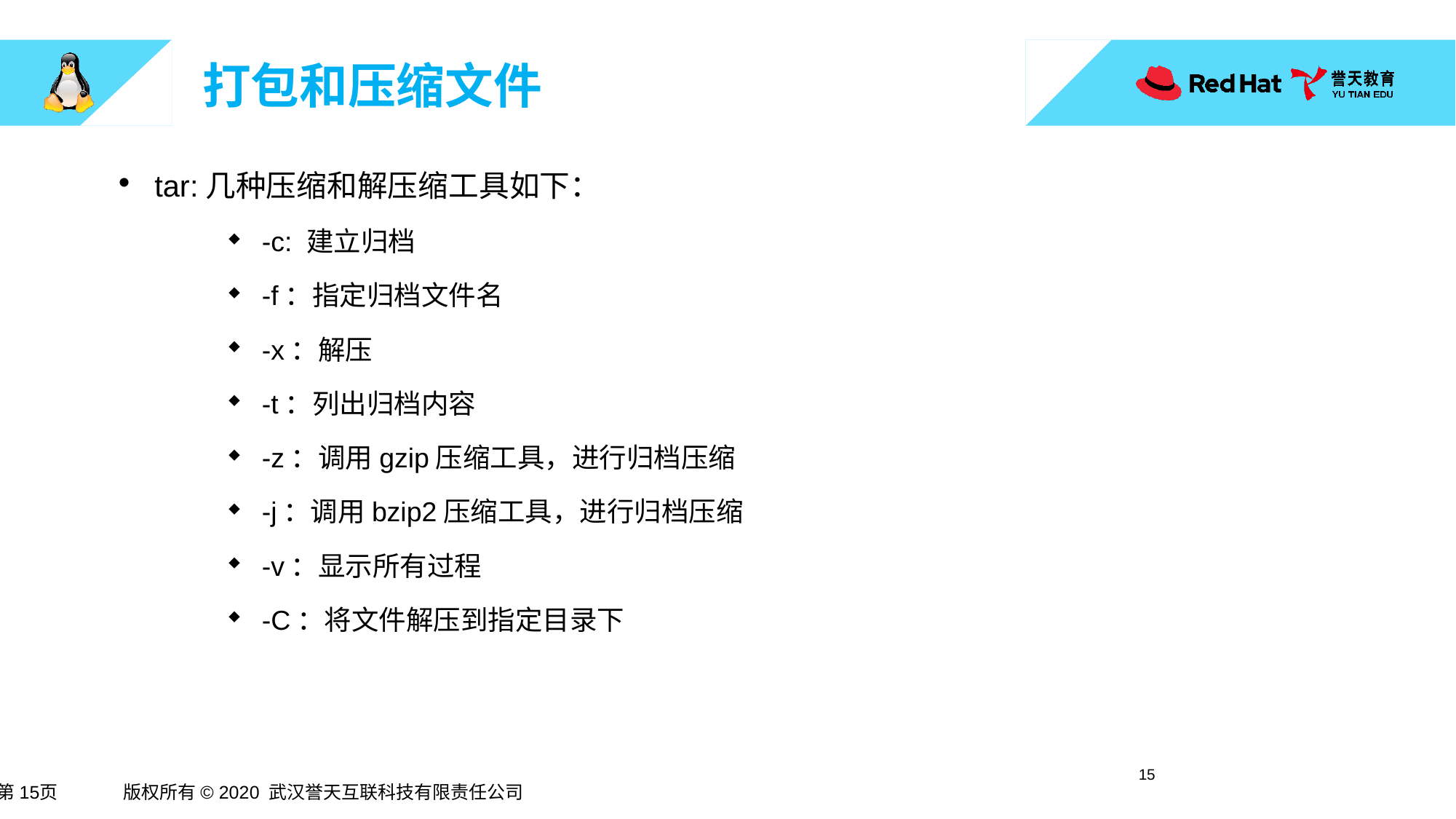

# 打包和压缩文件
tar:几种压缩和解压缩工具如下：
-c: 建立归档
-f：指定归档文件名
-x：解压
-t：列出归档内容
-z：调用gzip压缩工具，进行归档压缩
-j：调用bzip2压缩工具，进行归档压缩
-v：显示所有过程
-C：将文件解压到指定目录下

15